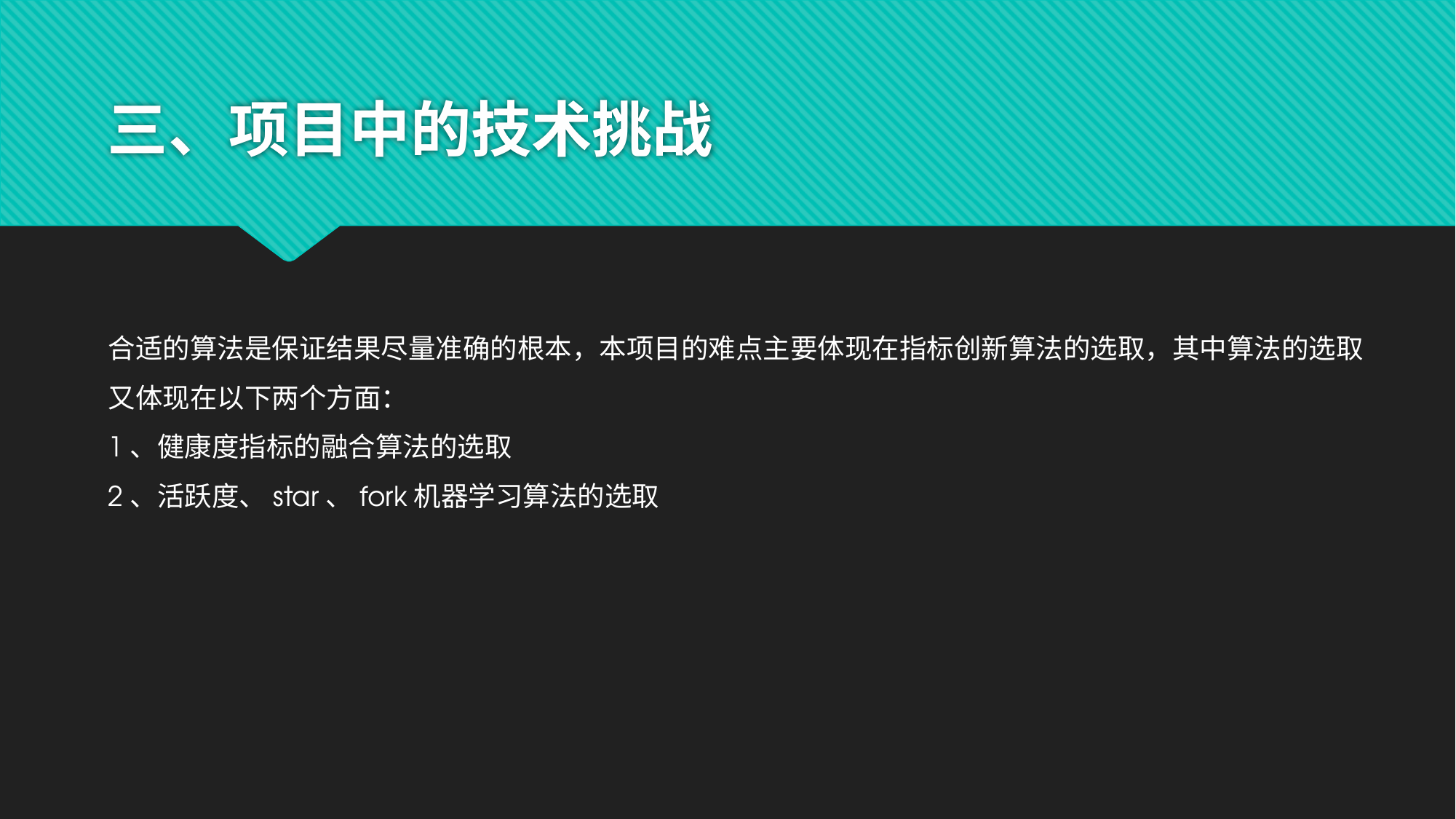

# 三、项目中的技术挑战
合适的算法是保证结果尽量准确的根本，本项目的难点主要体现在指标创新算法的选取，其中算法的选取又体现在以下两个方面：
1、健康度指标的融合算法的选取
2、活跃度、star、fork机器学习算法的选取